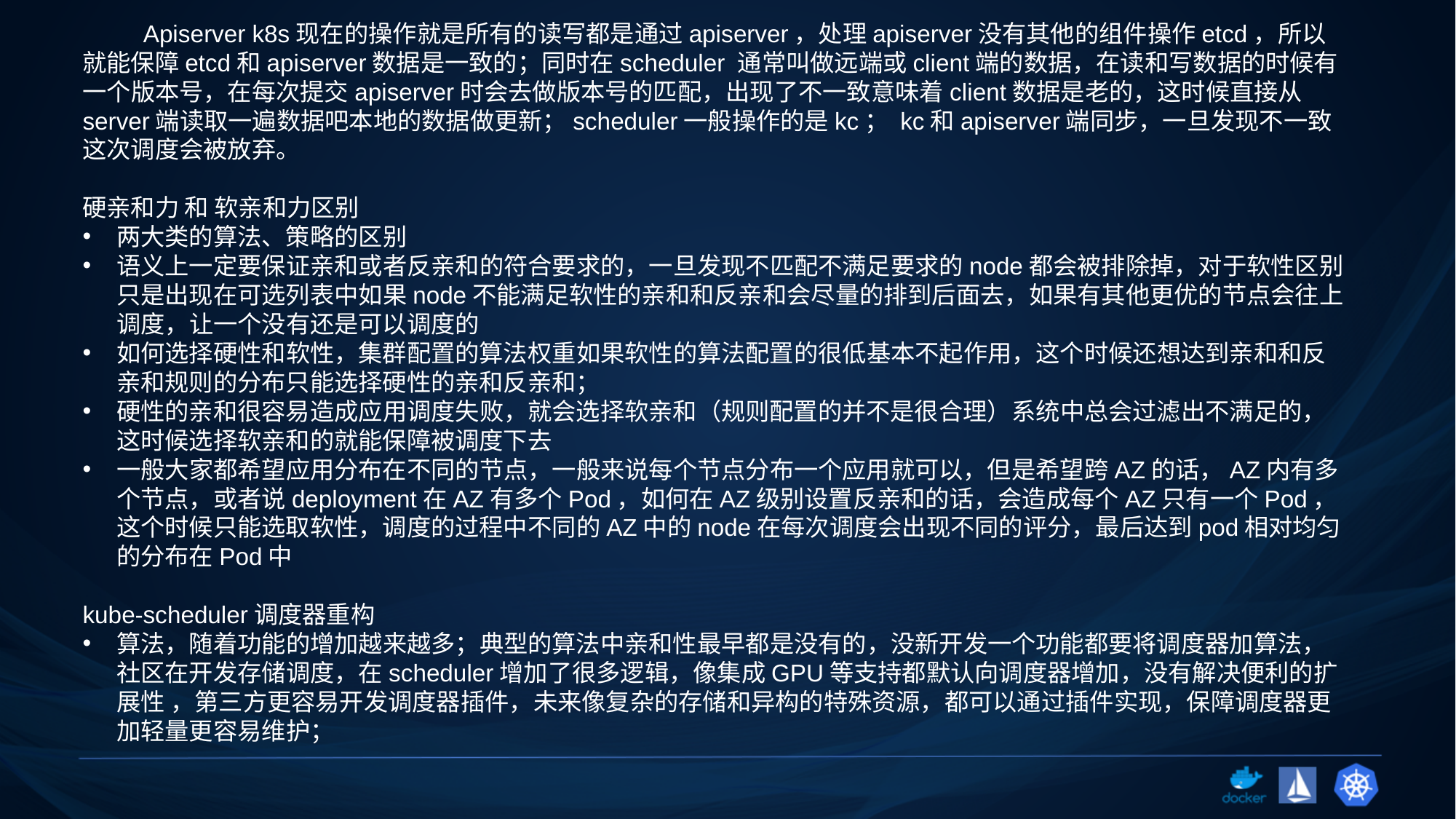

Apiserver k8s现在的操作就是所有的读写都是通过apiserver，处理apiserver没有其他的组件操作etcd，所以就能保障etcd和apiserver数据是一致的；同时在scheduler 通常叫做远端或client端的数据，在读和写数据的时候有一个版本号，在每次提交apiserver时会去做版本号的匹配，出现了不一致意味着client数据是老的，这时候直接从server端读取一遍数据吧本地的数据做更新；scheduler一般操作的是kc； kc和apiserver端同步，一旦发现不一致这次调度会被放弃。

硬亲和力 和 软亲和力区别
两大类的算法、策略的区别
语义上一定要保证亲和或者反亲和的符合要求的，一旦发现不匹配不满足要求的node都会被排除掉，对于软性区别只是出现在可选列表中如果node不能满足软性的亲和和反亲和会尽量的排到后面去，如果有其他更优的节点会往上调度，让一个没有还是可以调度的
如何选择硬性和软性，集群配置的算法权重如果软性的算法配置的很低基本不起作用，这个时候还想达到亲和和反亲和规则的分布只能选择硬性的亲和反亲和；
硬性的亲和很容易造成应用调度失败，就会选择软亲和（规则配置的并不是很合理）系统中总会过滤出不满足的，这时候选择软亲和的就能保障被调度下去
一般大家都希望应用分布在不同的节点，一般来说每个节点分布一个应用就可以，但是希望跨AZ的话，AZ内有多个节点，或者说deployment在AZ有多个Pod，如何在AZ级别设置反亲和的话，会造成每个AZ只有一个Pod，这个时候只能选取软性，调度的过程中不同的AZ中的node在每次调度会出现不同的评分，最后达到pod相对均匀的分布在Pod中

kube-scheduler调度器重构
算法，随着功能的增加越来越多；典型的算法中亲和性最早都是没有的，没新开发一个功能都要将调度器加算法，社区在开发存储调度，在scheduler增加了很多逻辑，像集成GPU等支持都默认向调度器增加，没有解决便利的扩展性 ，第三方更容易开发调度器插件，未来像复杂的存储和异构的特殊资源，都可以通过插件实现，保障调度器更加轻量更容易维护；